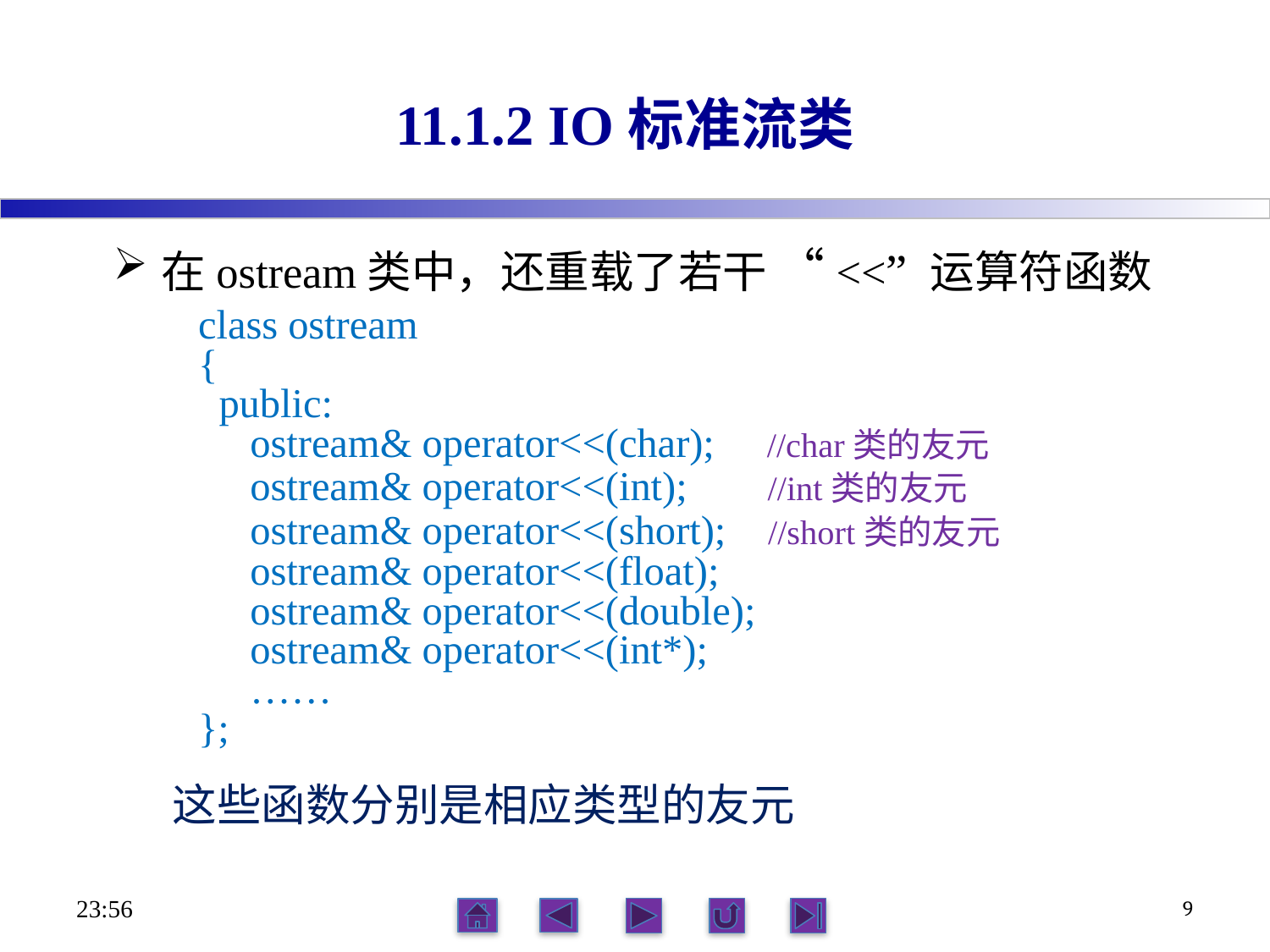

# 11.1.2 IO标准流类
在ostream类中，还重载了若干 “<<” 运算符函数
class ostream
{
  public:
     ostream& operator<<(char);     //char类的友元
     ostream& operator<<(int);        //int类的友元
     ostream& operator<<(short);    //short类的友元
     ostream& operator<<(float);
     ostream& operator<<(double);
     ostream& operator<<(int*);
     ……
};
这些函数分别是相应类型的友元
23:56
9